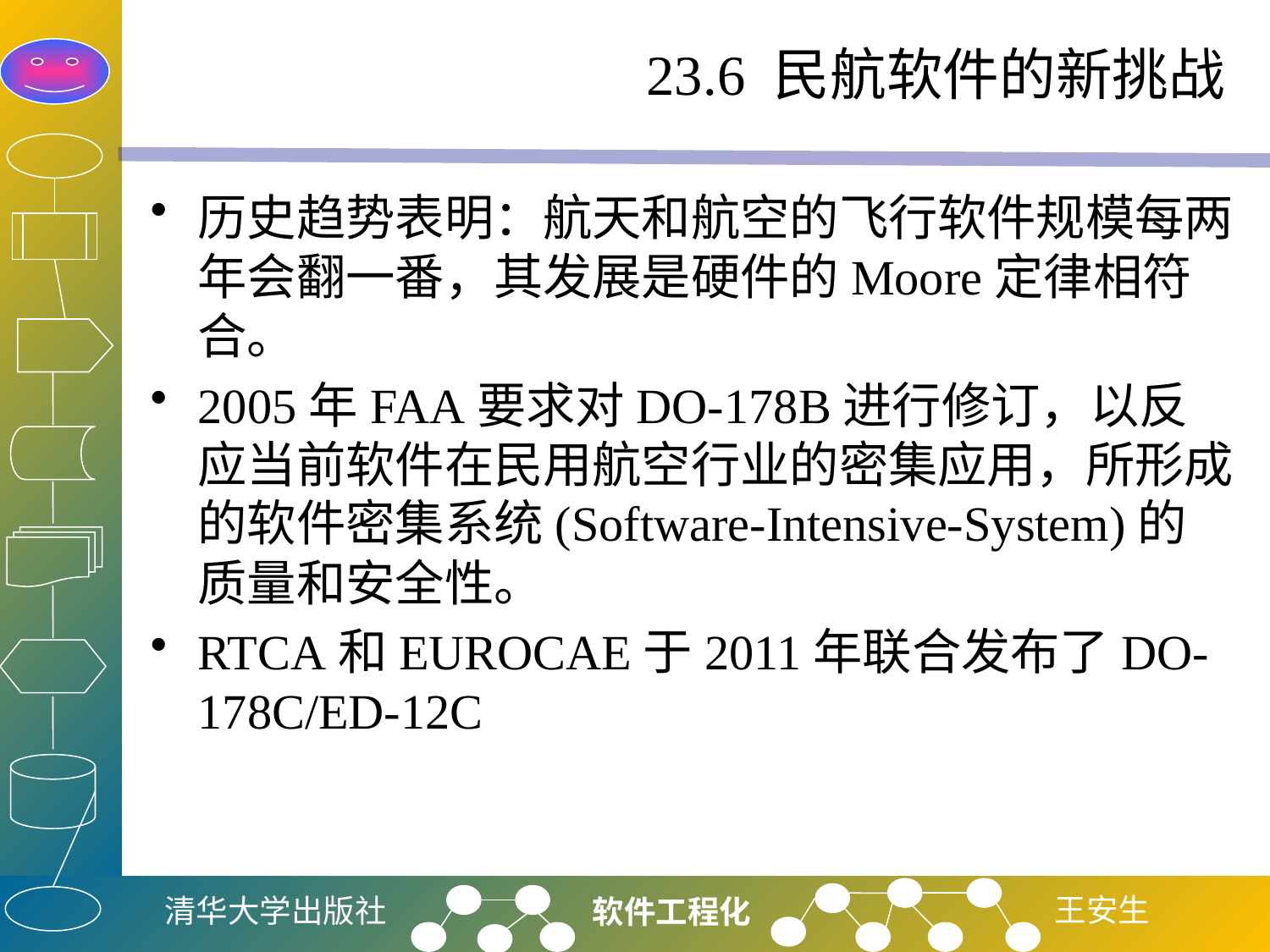

# 23.6 民航软件的新挑战
历史趋势表明：航天和航空的飞行软件规模每两年会翻一番，其发展是硬件的Moore定律相符合。
2005年FAA要求对DO-178B进行修订，以反应当前软件在民用航空行业的密集应用，所形成的软件密集系统(Software-Intensive-System)的质量和安全性。
RTCA和EUROCAE于2011年联合发布了DO-178C/ED-12C